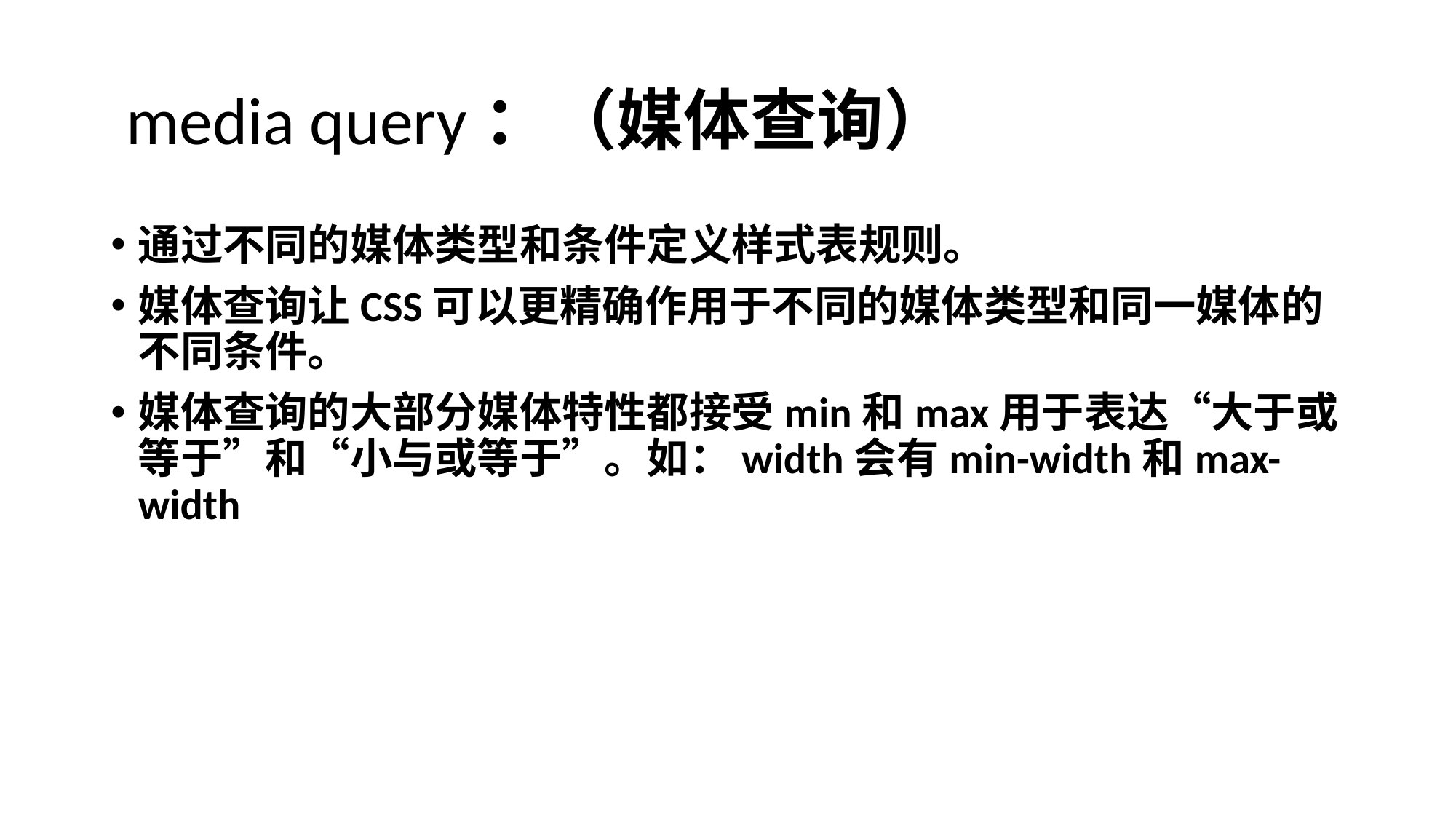

# media query：（媒体查询）
通过不同的媒体类型和条件定义样式表规则。
媒体查询让CSS可以更精确作用于不同的媒体类型和同一媒体的不同条件。
媒体查询的大部分媒体特性都接受min和max用于表达“大于或等于”和“小与或等于”。如：width会有min-width和max-width